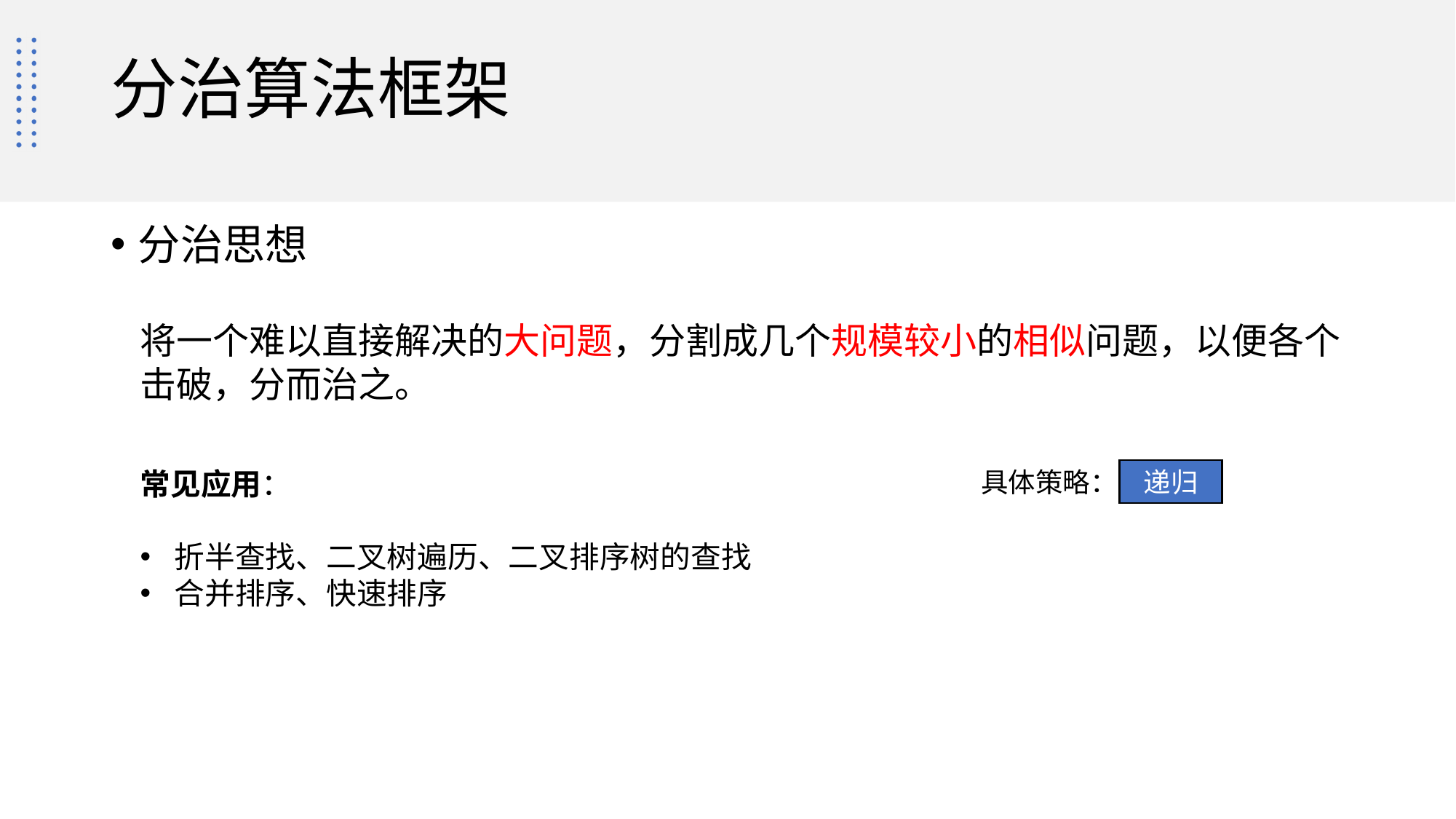

# 分治算法框架
分治思想
将一个难以直接解决的大问题，分割成几个规模较小的相似问题，以便各个击破，分而治之。
常见应用：

折半查找、二叉树遍历、二叉排序树的查找
合并排序、快速排序
具体策略：
递归